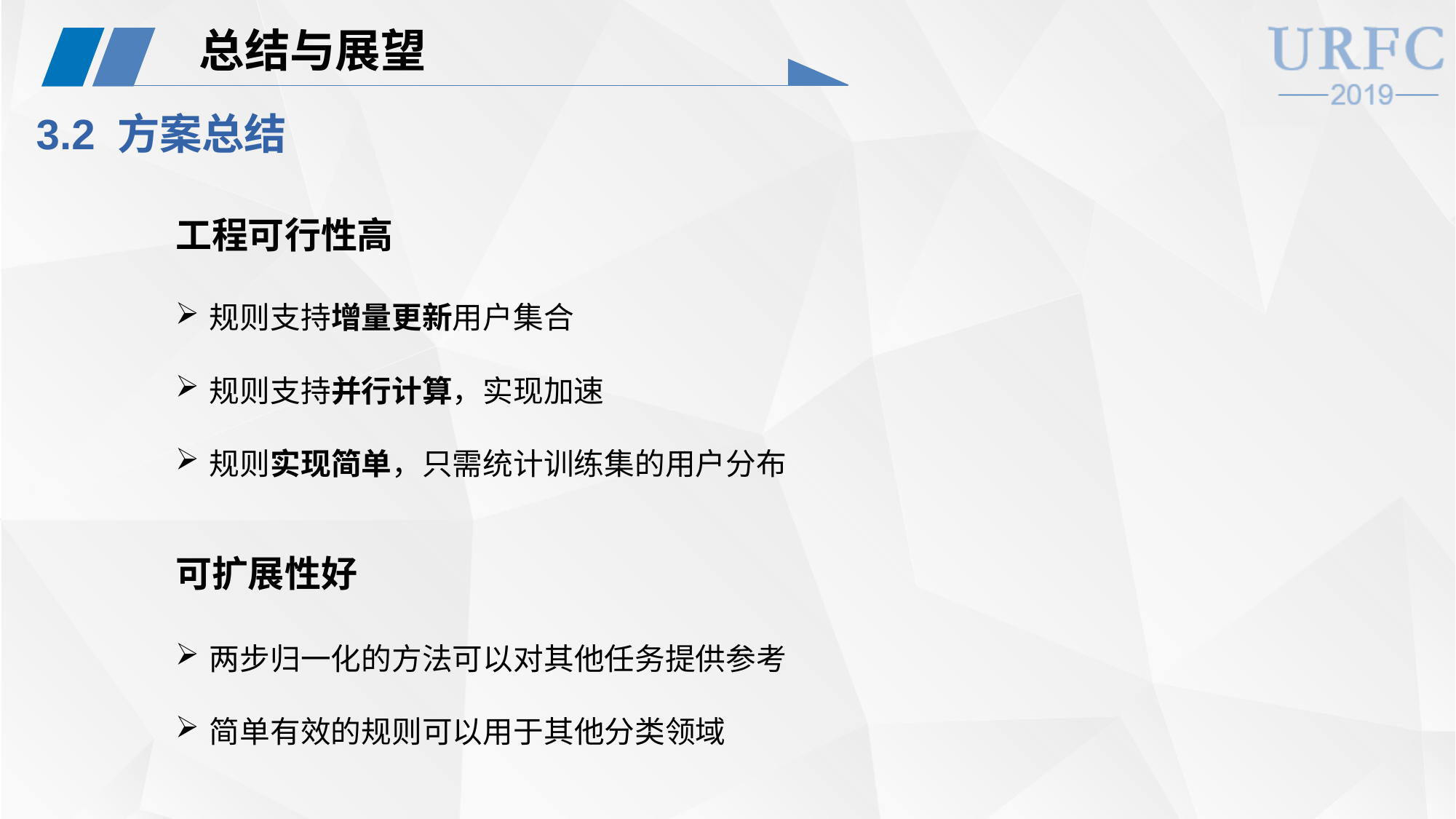

总结与展望

3.2 方案总结
工程可行性高
规则支持增量更新用户集合
规则支持并行计算，实现加速
规则实现简单，只需统计训练集的用户分布
可扩展性好
两步归一化的方法可以对其他任务提供参考
简单有效的规则可以用于其他分类领域